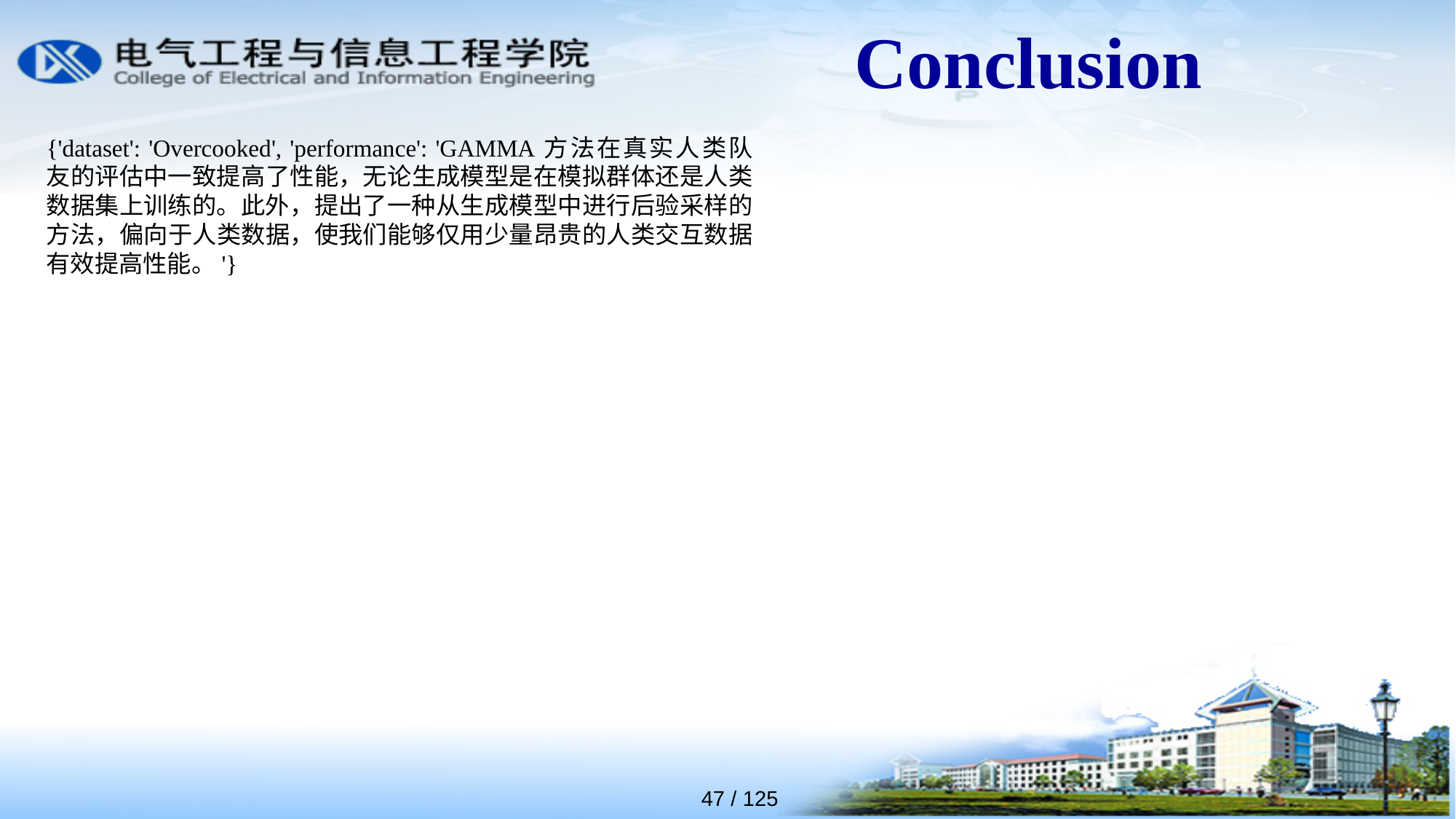

Conclusion
{'dataset': 'Overcooked', 'performance': 'GAMMA方法在真实人类队友的评估中一致提高了性能，无论生成模型是在模拟群体还是人类数据集上训练的。此外，提出了一种从生成模型中进行后验采样的方法，偏向于人类数据，使我们能够仅用少量昂贵的人类交互数据有效提高性能。'}
47 / 125